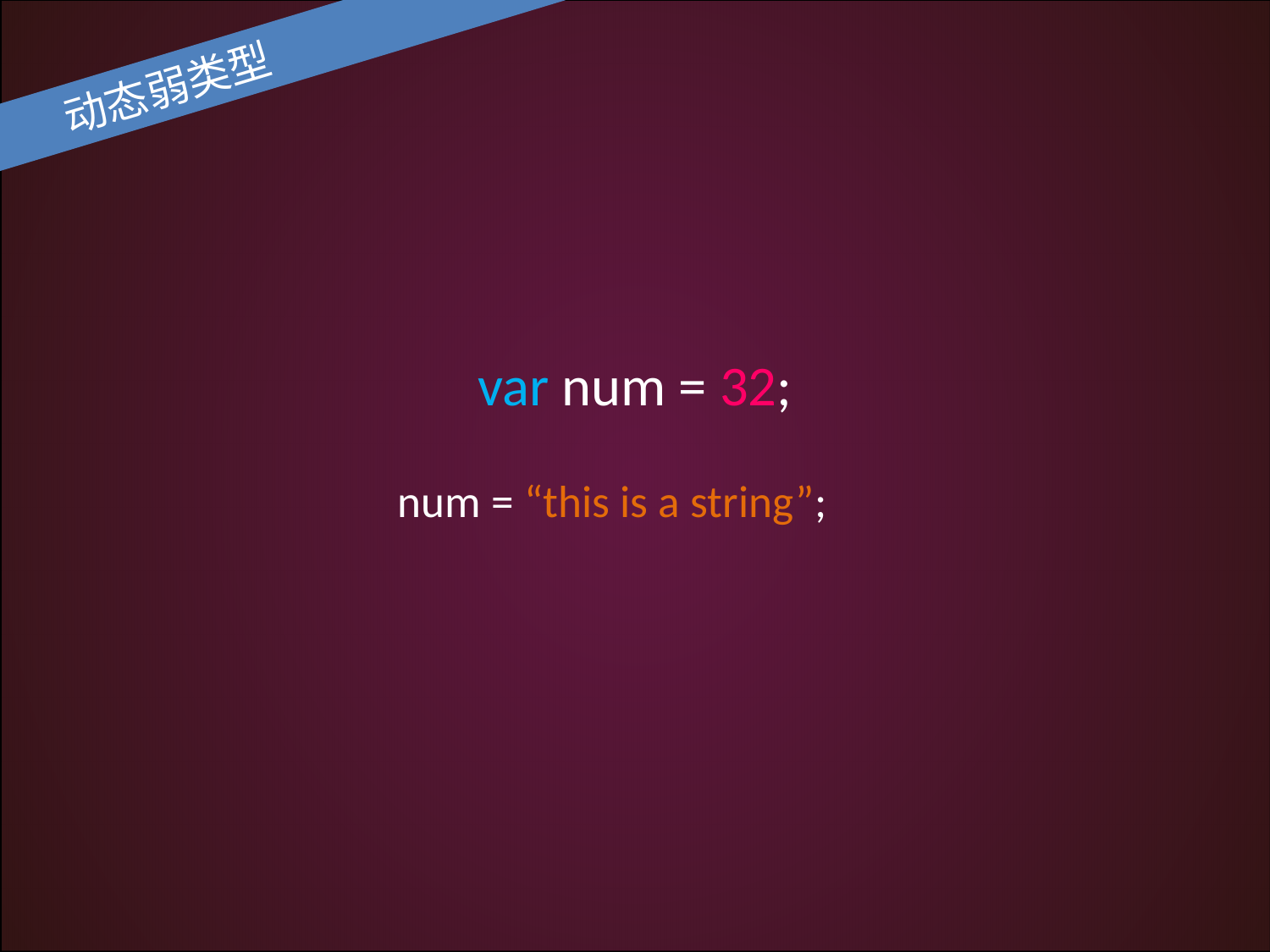

动态弱类型
var num = 32;
num = “this is a string”;